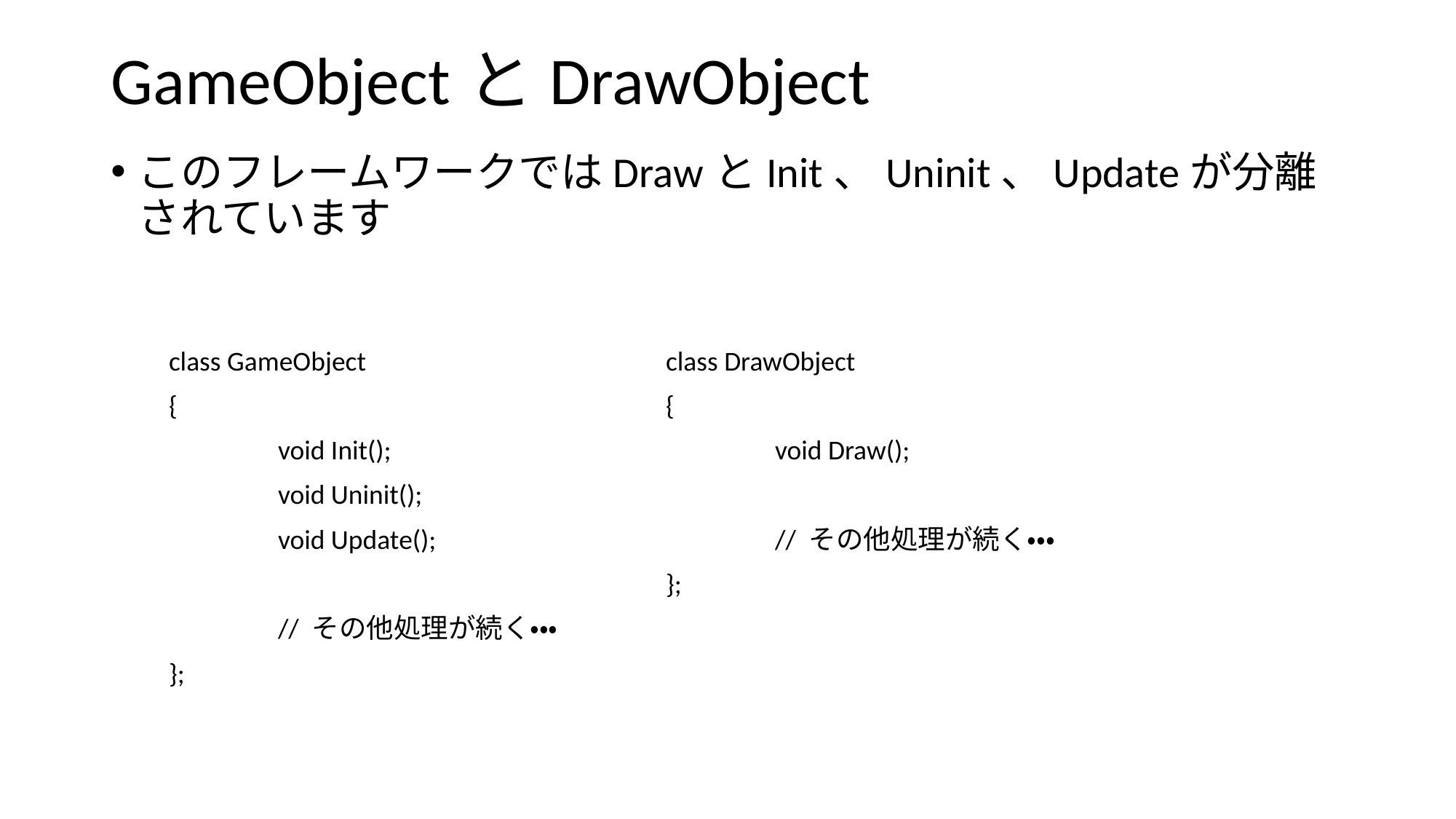

# GameObjectとDrawObject
このフレームワークではDrawとInit、Uninit、Updateが分離されています

class GameObject
{
	void Init();
	void Uninit();
	void Update();

	// その他処理が続く・・・
};
class DrawObject
{
	void Draw();

	// その他処理が続く・・・
};